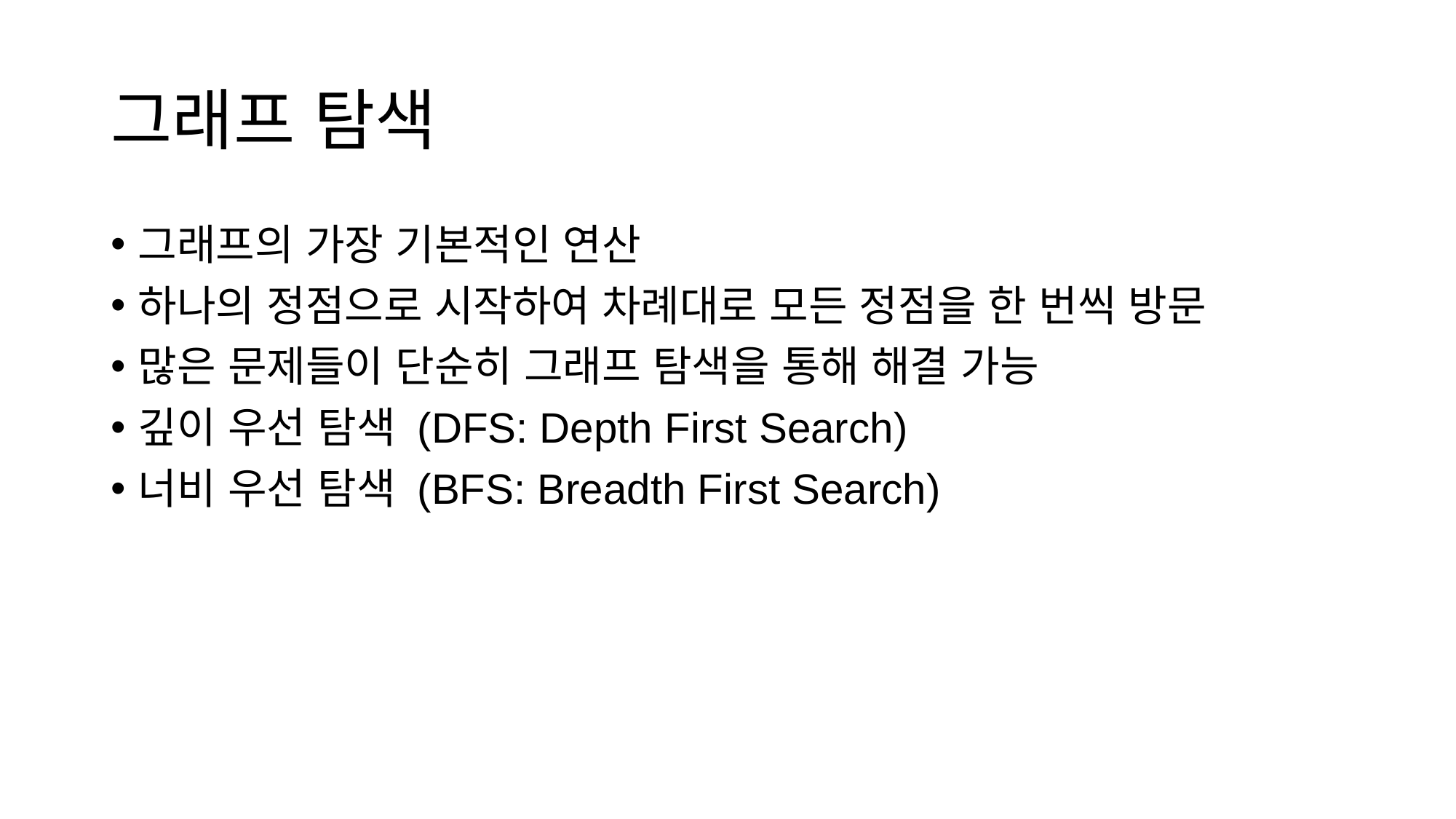

# 그래프 탐색
그래프의 가장 기본적인 연산
하나의 정점으로 시작하여 차례대로 모든 정점을 한 번씩 방문
많은 문제들이 단순히 그래프 탐색을 통해 해결 가능
깊이 우선 탐색 (DFS: Depth First Search)
너비 우선 탐색 (BFS: Breadth First Search)